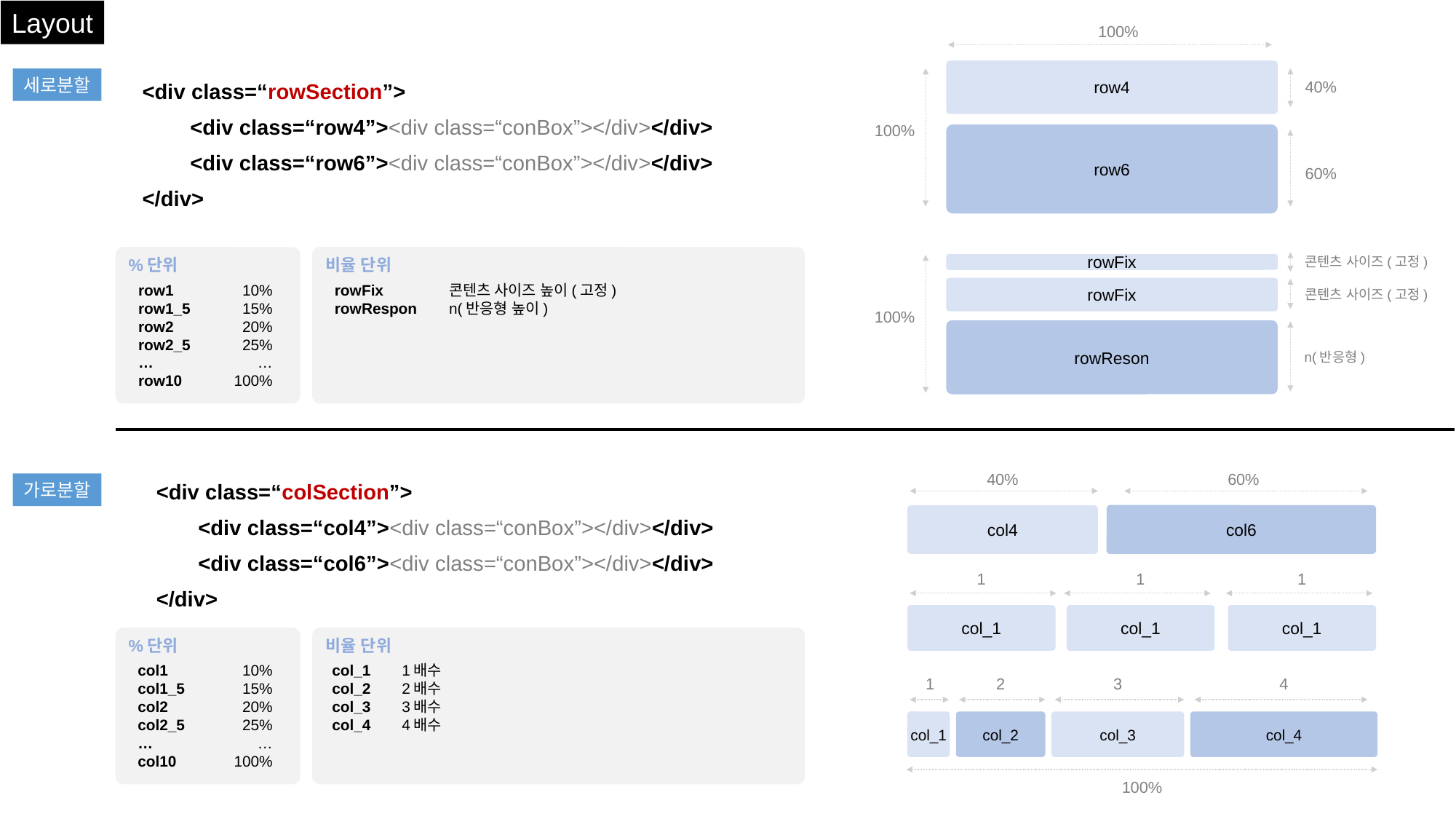

Layout
100%
row4
<div class=“rowSection”>
        <div class=“row4”><div class=“conBox”></div></div>
        <div class=“row6”><div class=“conBox”></div></div>
</div>
세로분할
40%
100%
row6
60%
%단위
비율 단위
콘텐츠 사이즈(고정)
rowFix
row1
row1_5
row2
row2_5
…
row10
10%
15%
20%
25%
…
100%
rowFix
rowRespon
콘텐츠 사이즈 높이(고정)
n(반응형 높이)
rowFix
콘텐츠 사이즈(고정)
100%
rowReson
n(반응형)
<div class=“colSection”>
       <div class=“col4”><div class=“conBox”></div></div>
       <div class=“col6”><div class=“conBox”></div></div>
</div>
40%
60%
가로분할
col6
col4
1
1
1
col_1
col_1
col_1
%단위
비율 단위
col1
col1_5
col2
col2_5
…
col10
10%
15%
20%
25%
…
100%
col_1
col_2
col_3
col_4
1배수
2배수
3배수
4배수
1
2
3
4
col_1
col_2
col_3
col_4
100%